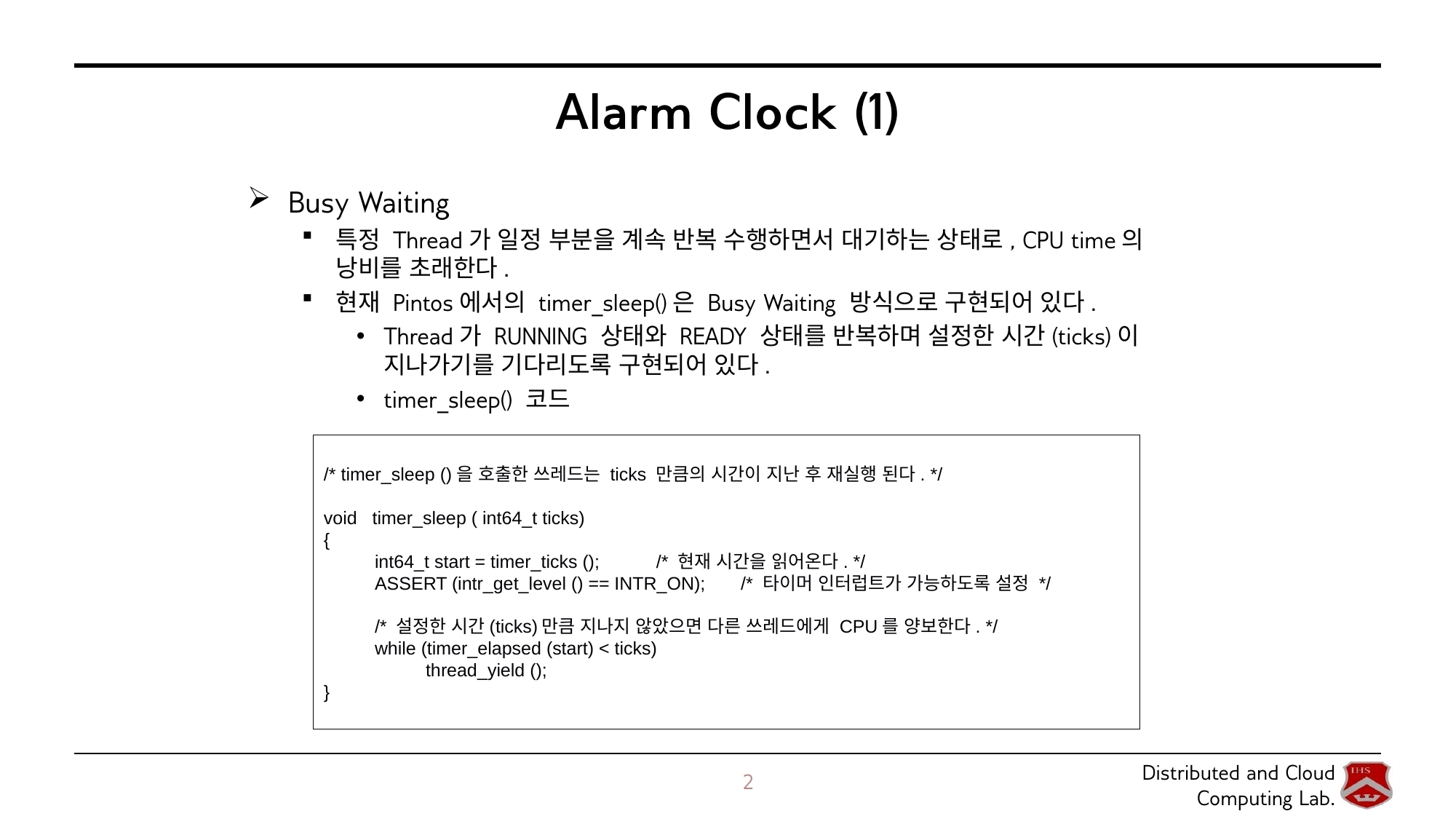

# Alarm Clock (1)
Busy Waiting
특정 Thread가 일정 부분을 계속 반복 수행하면서 대기하는 상태로, CPU time의 낭비를 초래한다.
현재 Pintos에서의 timer_sleep()은 Busy Waiting 방식으로 구현되어 있다.
Thread가 RUNNING 상태와 READY 상태를 반복하며 설정한 시간(ticks)이 지나가기를 기다리도록 구현되어 있다.
timer_sleep() 코드

/* timer_sleep ()을 호출한 쓰레드는 ticks 만큼의 시간이 지난 후 재실행 된다. */

void   timer_sleep ( int64_t ticks)
{
          int64_t start = timer_ticks (); 	 /* 현재 시간을 읽어온다. */
          ASSERT (intr_get_level () == INTR_ON);       /* 타이머 인터럽트가 가능하도록 설정 */

          /* 설정한 시간(ticks)만큼 지나지 않았으면 다른 쓰레드에게 CPU를 양보한다. */
          while (timer_elapsed (start) < ticks)
                    thread_yield ();
}

2